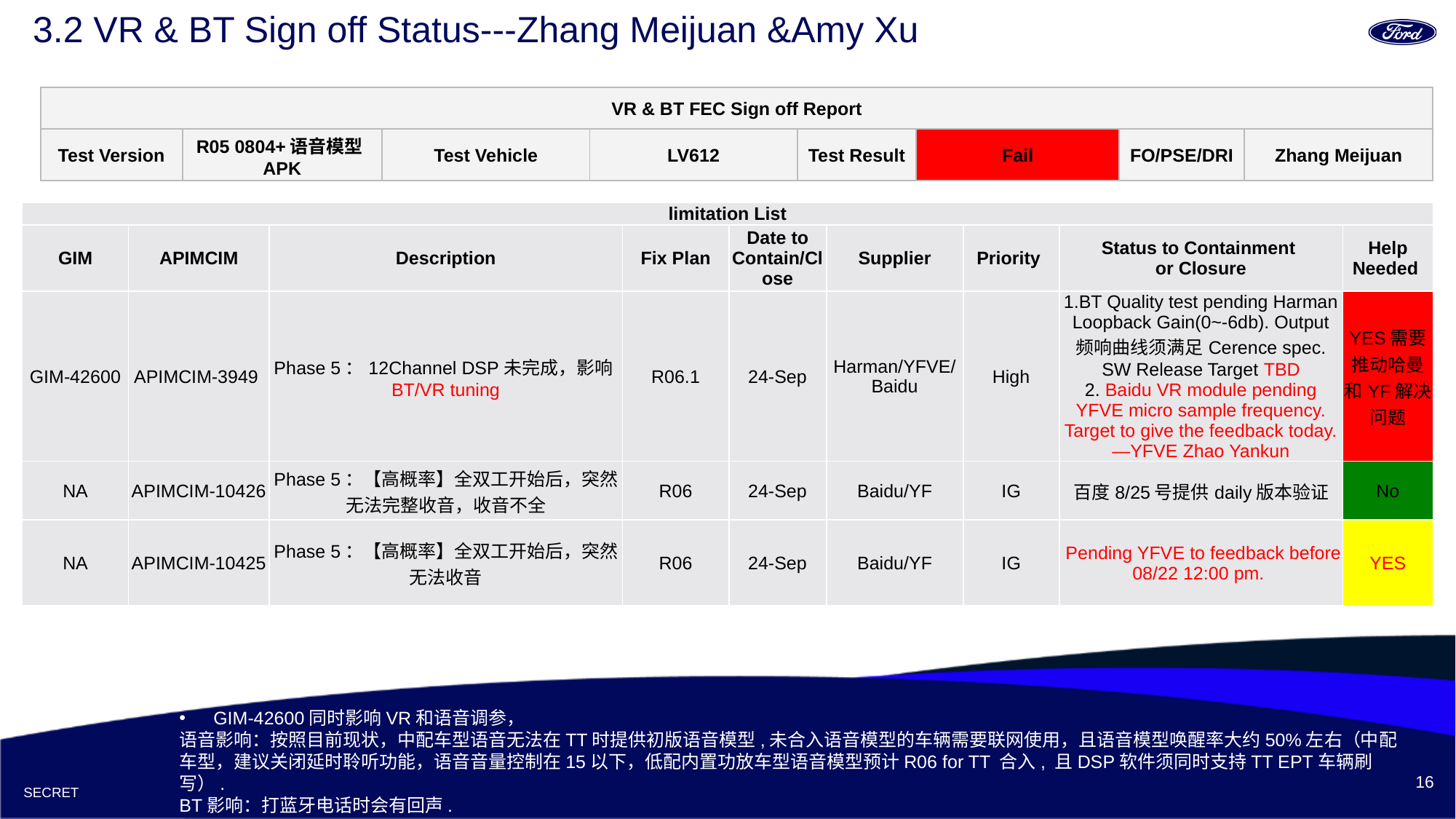

# 3.2 VR & BT Sign off Status---Zhang Meijuan &Amy Xu
| VR & BT FEC Sign off Report |  |  |  |  |  |  |  |
| --- | --- | --- | --- | --- | --- | --- | --- |
| Test Version | R05 0804+语音模型APK | Test Vehicle | LV612 | Test Result | Fail | FO/PSE/DRI | Zhang Meijuan |
| limitation List |  |  |  |  |  |  |  |  |
| --- | --- | --- | --- | --- | --- | --- | --- | --- |
| GIM | APIMCIM | Description | Fix Plan | Date to Contain/Close | Supplier | Priority | Status to Containment or Closure | Help Needed |
| GIM-42600 | APIMCIM-3949 | Phase 5：12Channel DSP未完成，影响BT/VR tuning | R06.1 | 24-Sep | Harman/YFVE/Baidu | High | 1.BT Quality test pending Harman Loopback Gain(0~-6db). Output 频响曲线须满足Cerence spec. SW Release Target TBD 2. Baidu VR module pending YFVE micro sample frequency. Target to give the feedback today.—YFVE Zhao Yankun | YES需要推动哈曼和YF解决问题 |
| NA | APIMCIM-10426 | Phase 5：【高概率】全双工开始后，突然无法完整收音，收音不全 | R06 | 24-Sep | Baidu/YF | IG | 百度8/25号提供daily版本验证 | No |
| NA | APIMCIM-10425 | Phase 5：【高概率】全双工开始后，突然无法收音 | R06 | 24-Sep | Baidu/YF | IG | Pending YFVE to feedback before 08/22 12:00 pm. | YES |
GIM-42600同时影响VR和语音调参，
语音影响：按照目前现状，中配车型语音无法在TT时提供初版语音模型,未合入语音模型的车辆需要联网使用，且语音模型唤醒率大约50%左右（中配车型，建议关闭延时聆听功能，语音音量控制在15以下，低配内置功放车型语音模型预计R06 for TT 合入, 且DSP软件须同时支持TT EPT车辆刷写）.
BT影响：打蓝牙电话时会有回声.